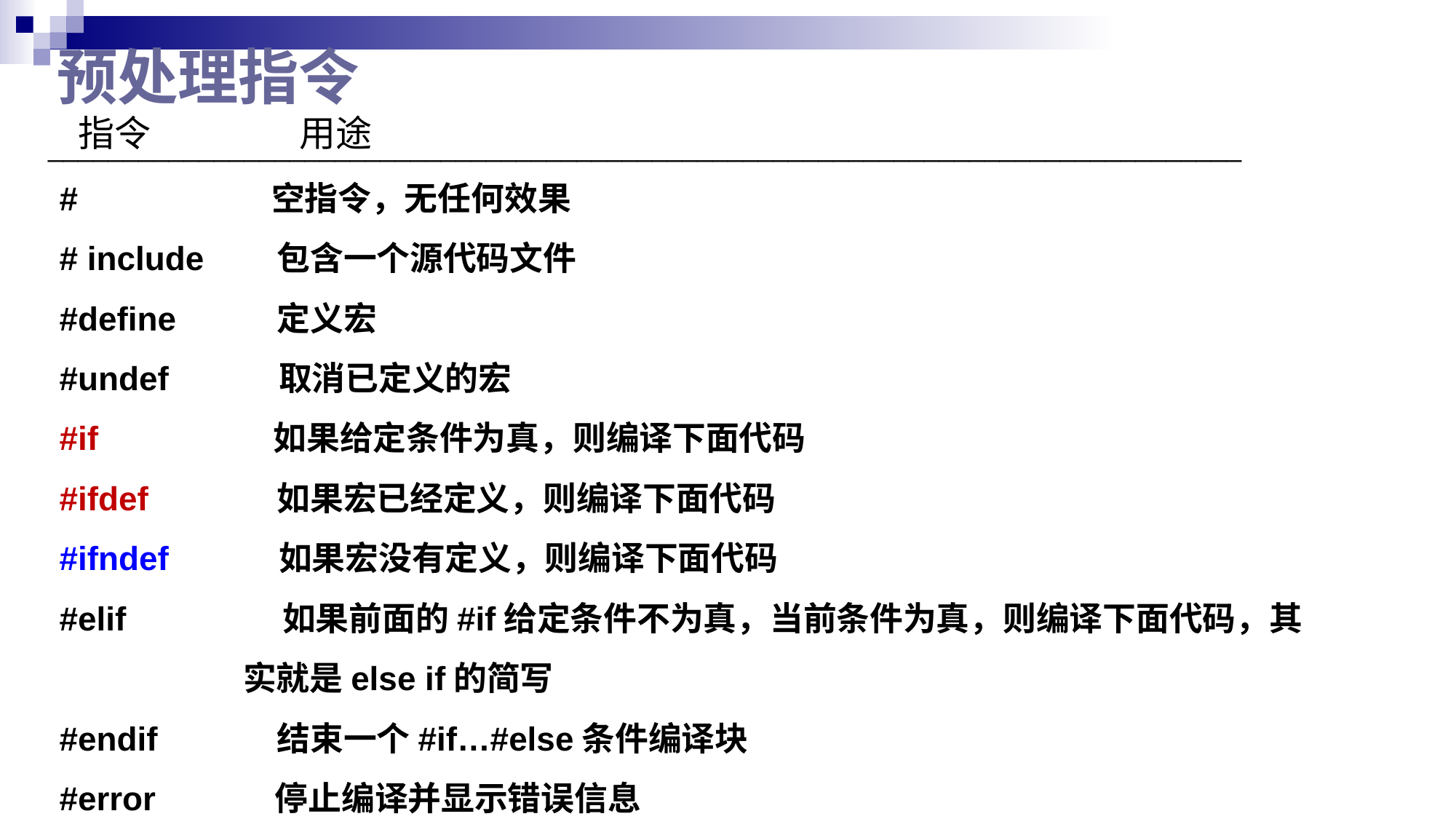

# 预处理指令
指令
用途
_______________________________________________________________________________
#                    空指令，无任何效果
# include       包含一个源代码文件
#define          定义宏
#undef           取消已定义的宏
#if                  如果给定条件为真，则编译下面代码
#ifdef             如果宏已经定义，则编译下面代码
#ifndef           如果宏没有定义，则编译下面代码
#elif                如果前面的#if给定条件不为真，当前条件为真，则编译下面代码，其
                       实就是else if的简写
#endif            结束一个#if…#else条件编译块
#error            停止编译并显示错误信息